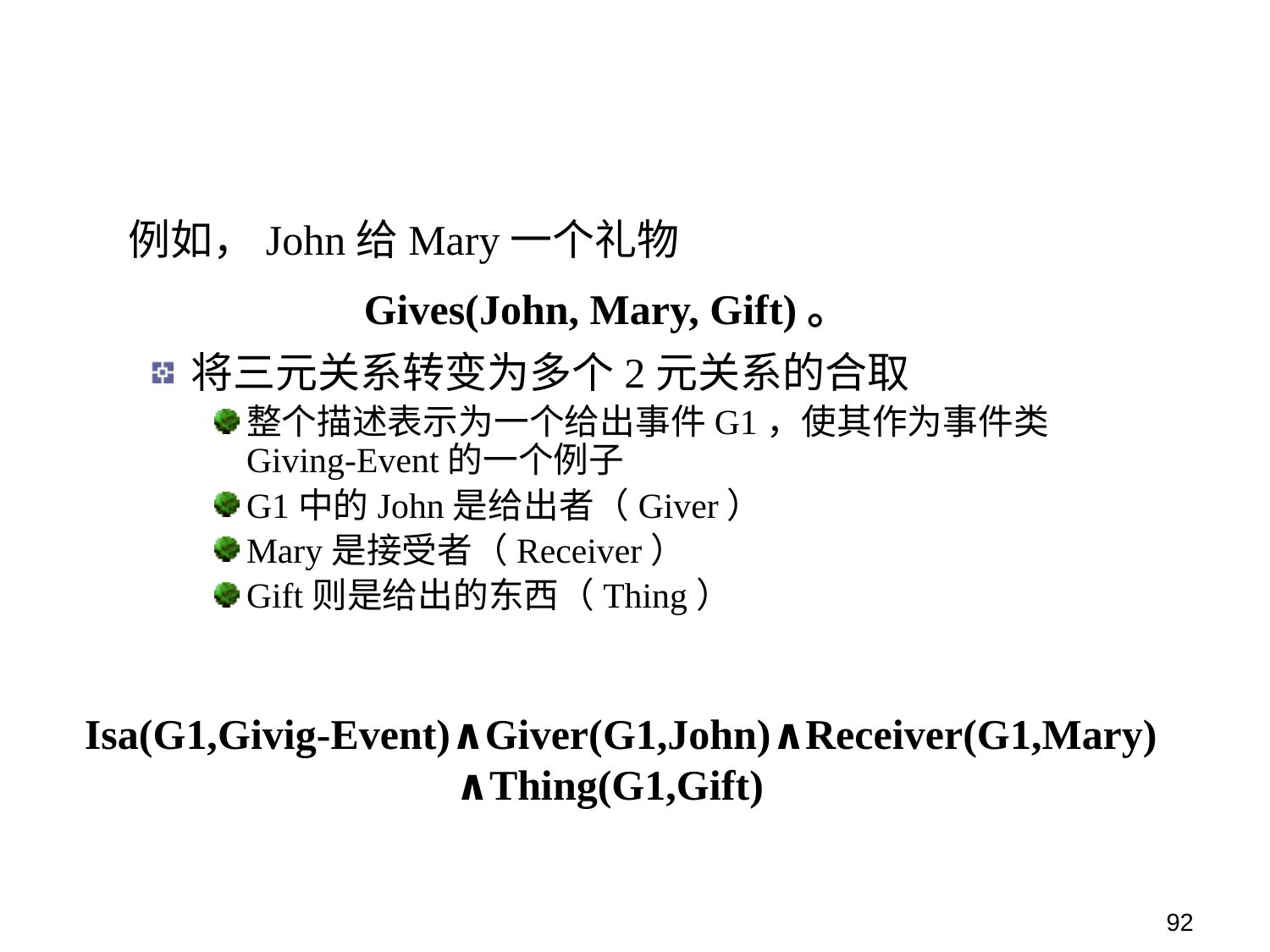

例如，John给Mary一个礼物
Gives(John, Mary, Gift)。

将三元关系转变为多个2元关系的合取
整个描述表示为一个给出事件G1，使其作为事件类Giving-Event的一个例子
G1中的John是给出者（Giver）
Mary是接受者（Receiver）
Gift则是给出的东西（Thing）
Isa(G1,Givig-Event)∧Giver(G1,John)∧Receiver(G1,Mary)
                                   ∧Thing(G1,Gift)
92